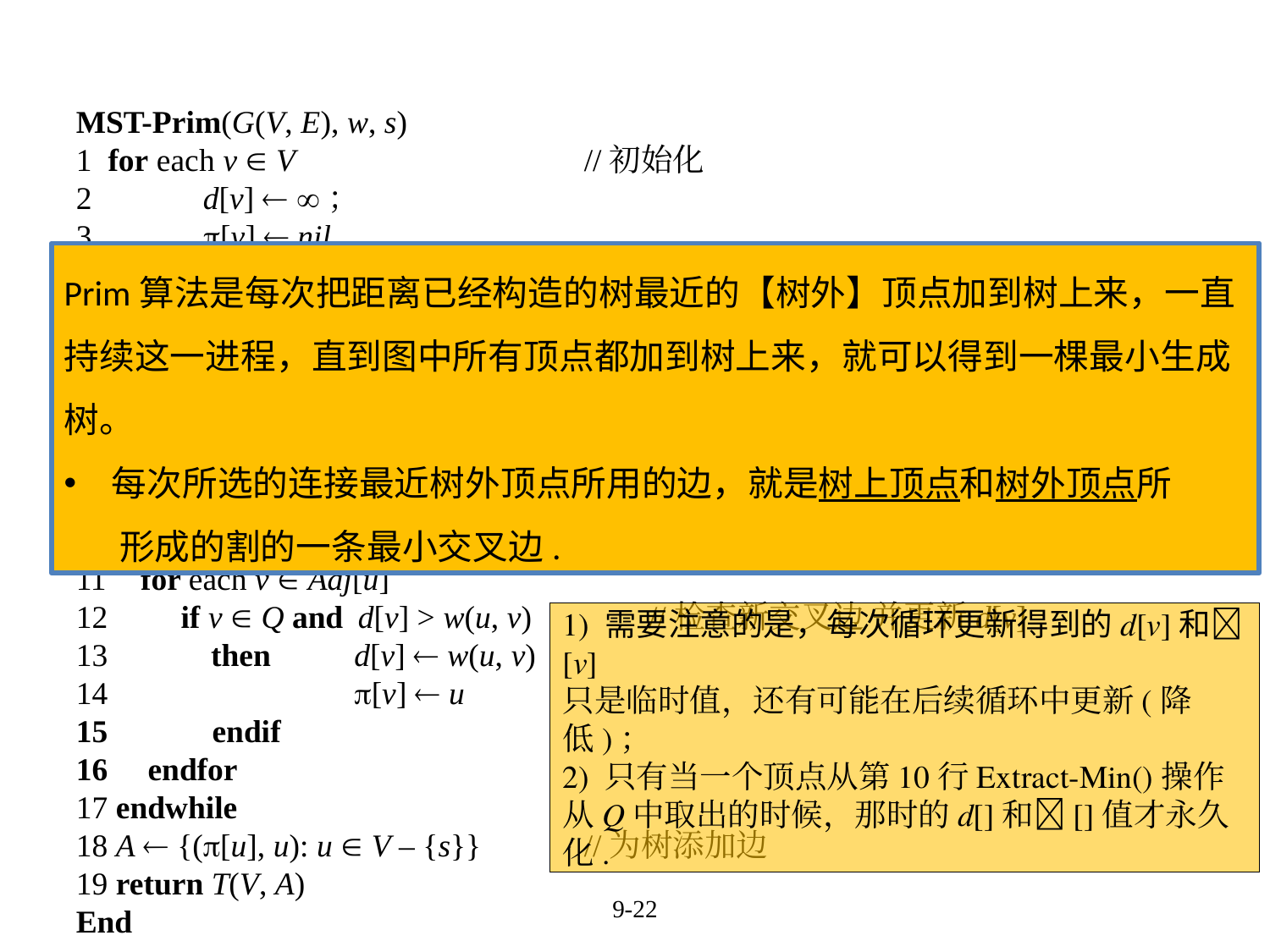

MST-Prim(G(V, E), w, s)
1  for each v ∈ V			//初始化
2  	d[v] ← ∞；
3  	π[v] ← nil
4  endfor
d[s] ← 0；
A ← ∅			//边的集合初始为空
7  Construct graph T(V, A) 		//构造一个只有顶点V但没有边的图
8  Q ← V				//用数据结构Q把V中点组织起来
9  while Q ≠ ∅
10	u ← Extract-Min(Q) 		//找到Q中d(⋅)值最小的，并将其从Q中剥离
11 	for each v ∈ Adj[u]
12	     if v ∈ Q and  d[v] > w(u, v)  	//检查新交叉边 并更新d[v]
13	 then	   d[v] ← w(u, v)
14		   π[v] ← u
           endif
   endfor
17 endwhile
18 A ← {(π[u], u): u ∈ V – {s}} 	//为树添加边
19 return T(V, A)
End
Prim算法是每次把距离已经构造的树最近的【树外】顶点加到树上来，一直持续这一进程，直到图中所有顶点都加到树上来，就可以得到一棵最小生成树。
每次所选的连接最近树外顶点所用的边，就是树上顶点和树外顶点所
      形成的割的一条最小交叉边.
1) 需要注意的是，每次循环更新得到的d[v]和π[v]
只是临时值，还有可能在后续循环中更新(降低)；
2) 只有当一个顶点从第10行Extract-Min()操作从Q中取出的时候，那时的d[]和π[]值才永久化.
9-22